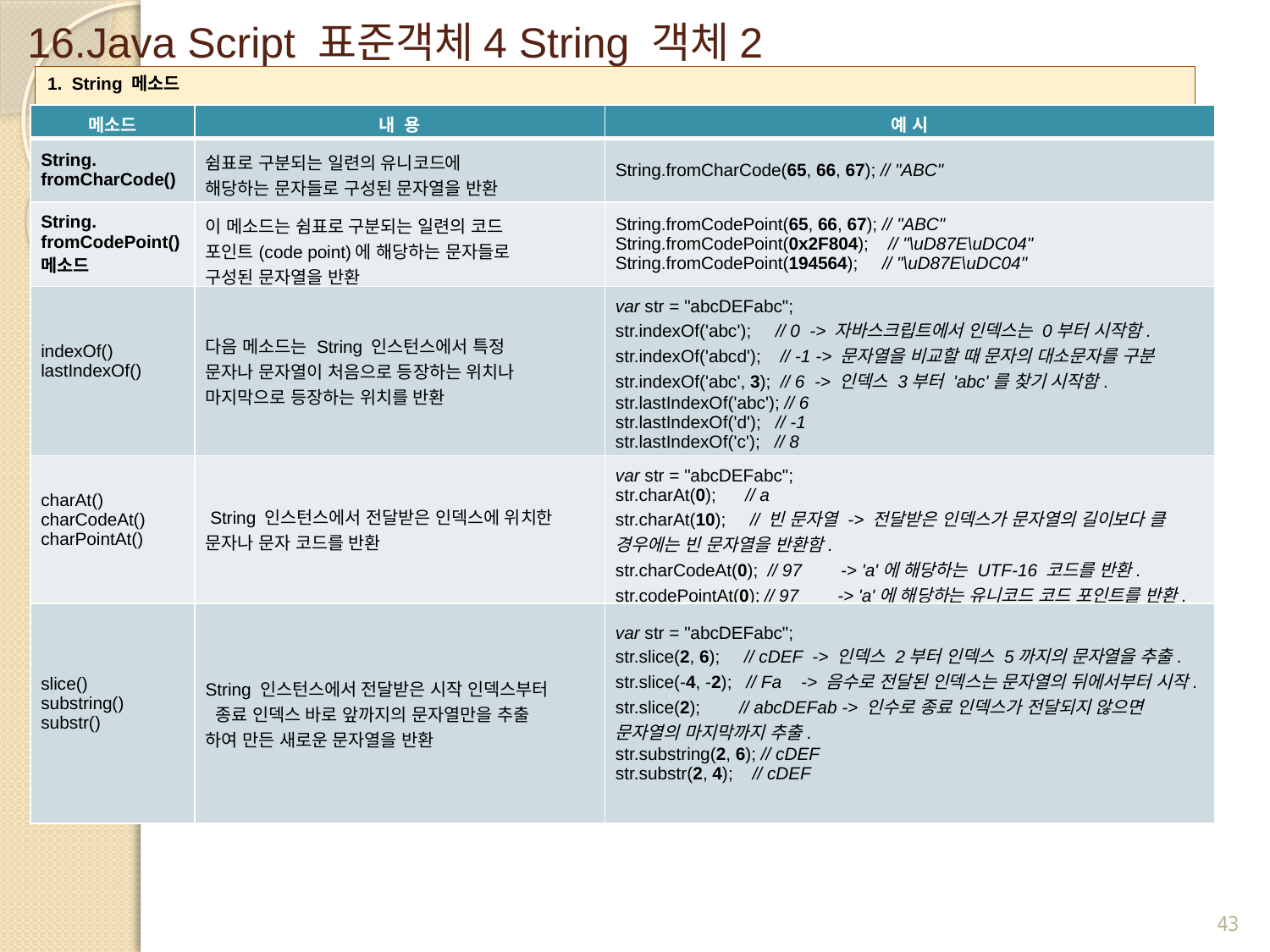

# 16.Java Script 표준객체4 String 객체2
1.  String 메소드

| 메소드 | 내 용 | 예 시 |
| --- | --- | --- |
| String. fromCharCode() | 쉼표로 구분되는 일련의 유니코드에 해당하는 문자들로 구성된 문자열을 반환 | String.fromCharCode(65, 66, 67); // "ABC" |
| String. fromCodePoint() 메소드 | 이 메소드는 쉼표로 구분되는 일련의 코드 포인트(code point)에 해당하는 문자들로 구성된 문자열을 반환 | String.fromCodePoint(65, 66, 67); // "ABC" String.fromCodePoint(0x2F804);    // "\uD87E\uDC04" String.fromCodePoint(194564);     // "\uD87E\uDC04" |
| indexOf() lastIndexOf() | 다음 메소드는 String 인스턴스에서 특정 문자나 문자열이 처음으로 등장하는 위치나 마지막으로 등장하는 위치를 반환 | var str = "abcDEFabc"; str.indexOf('abc');     // 0  -> 자바스크립트에서 인덱스는 0부터 시작함. str.indexOf('abcd');    // -1 -> 문자열을 비교할 때 문자의 대소문자를 구분 str.indexOf('abc', 3);  // 6  -> 인덱스 3부터 'abc'를 찾기 시작함. str.lastIndexOf('abc'); // 6 str.lastIndexOf('d');   // -1 str.lastIndexOf('c');   // 8 |
| charAt() charCodeAt() charPointAt() | String 인스턴스에서 전달받은 인덱스에 위치한 문자나 문자 코드를 반환 | var str = "abcDEFabc"; str.charAt(0);      // a str.charAt(10);     // 빈 문자열 -> 전달받은 인덱스가 문자열의 길이보다 클 경우에는 빈 문자열을 반환함. str.charCodeAt(0);  // 97        -> 'a'에 해당하는 UTF-16 코드를 반환. str.codePointAt(0); // 97        -> 'a'에 해당하는 유니코드 코드 포인트를 반환. |
| slice() substring() substr() | String 인스턴스에서 전달받은 시작 인덱스부터 종료 인덱스 바로 앞까지의 문자열만을 추출 하여 만든 새로운 문자열을 반환 | var str = "abcDEFabc"; str.slice(2, 6);     // cDEF  -> 인덱스 2부터 인덱스 5까지의 문자열을 추출. str.slice(-4, -2);   // Fa   -> 음수로 전달된 인덱스는 문자열의 뒤에서부터 시작. str.slice(2);        // abcDEFab -> 인수로 종료 인덱스가 전달되지 않으면 문자열의 마지막까지 추출. str.substring(2, 6); // cDEF str.substr(2, 4);    // cDEF |
43